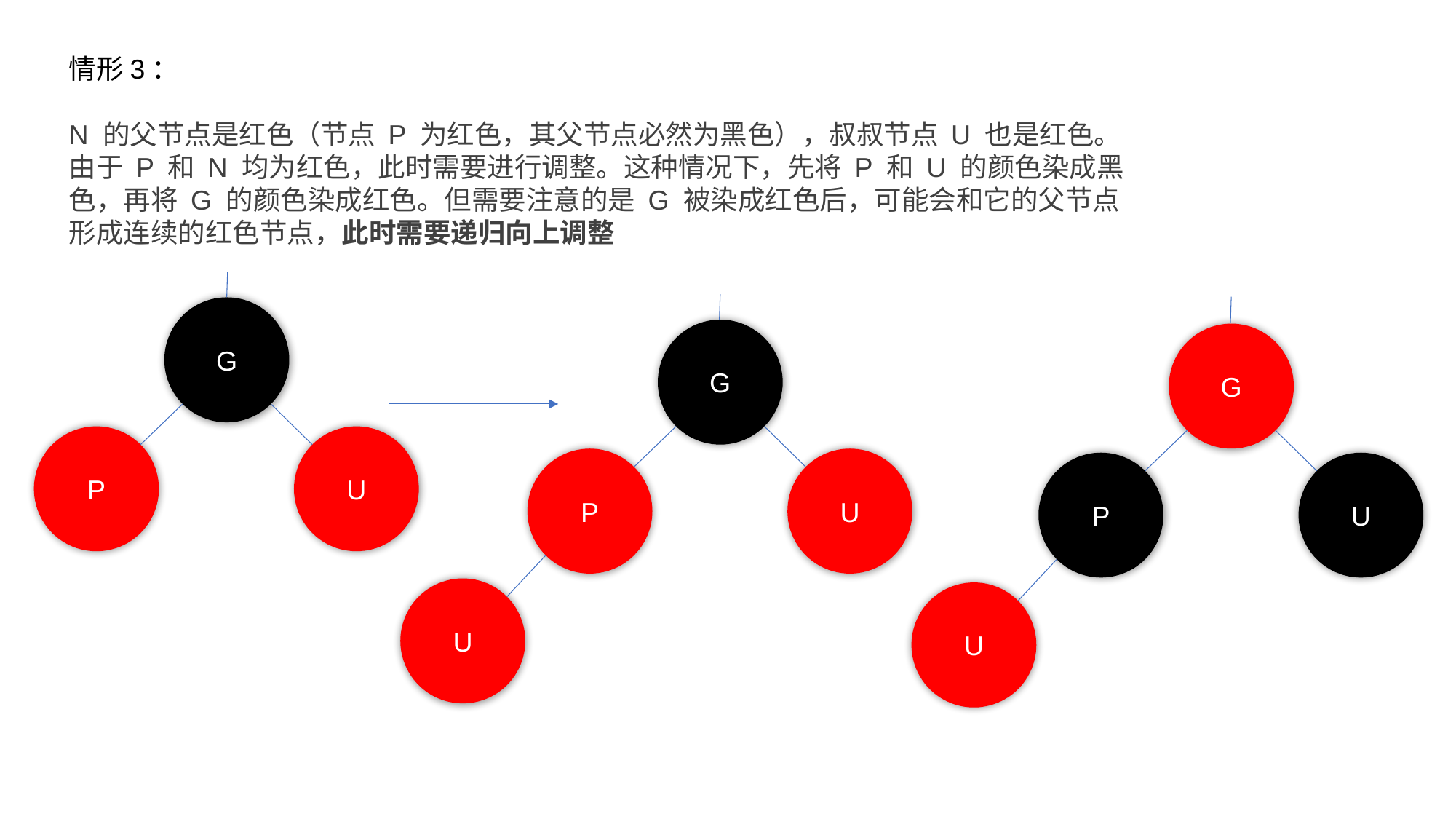

情形3：

N 的父节点是红色（节点 P 为红色，其父节点必然为黑色），叔叔节点 U 也是红色。由于 P 和 N 均为红色，此时需要进行调整。这种情况下，先将 P 和 U 的颜色染成黑色，再将 G 的颜色染成红色。但需要注意的是 G 被染成红色后，可能会和它的父节点形成连续的红色节点，此时需要递归向上调整
G
G
G
P
U
P
U
P
U
U
U